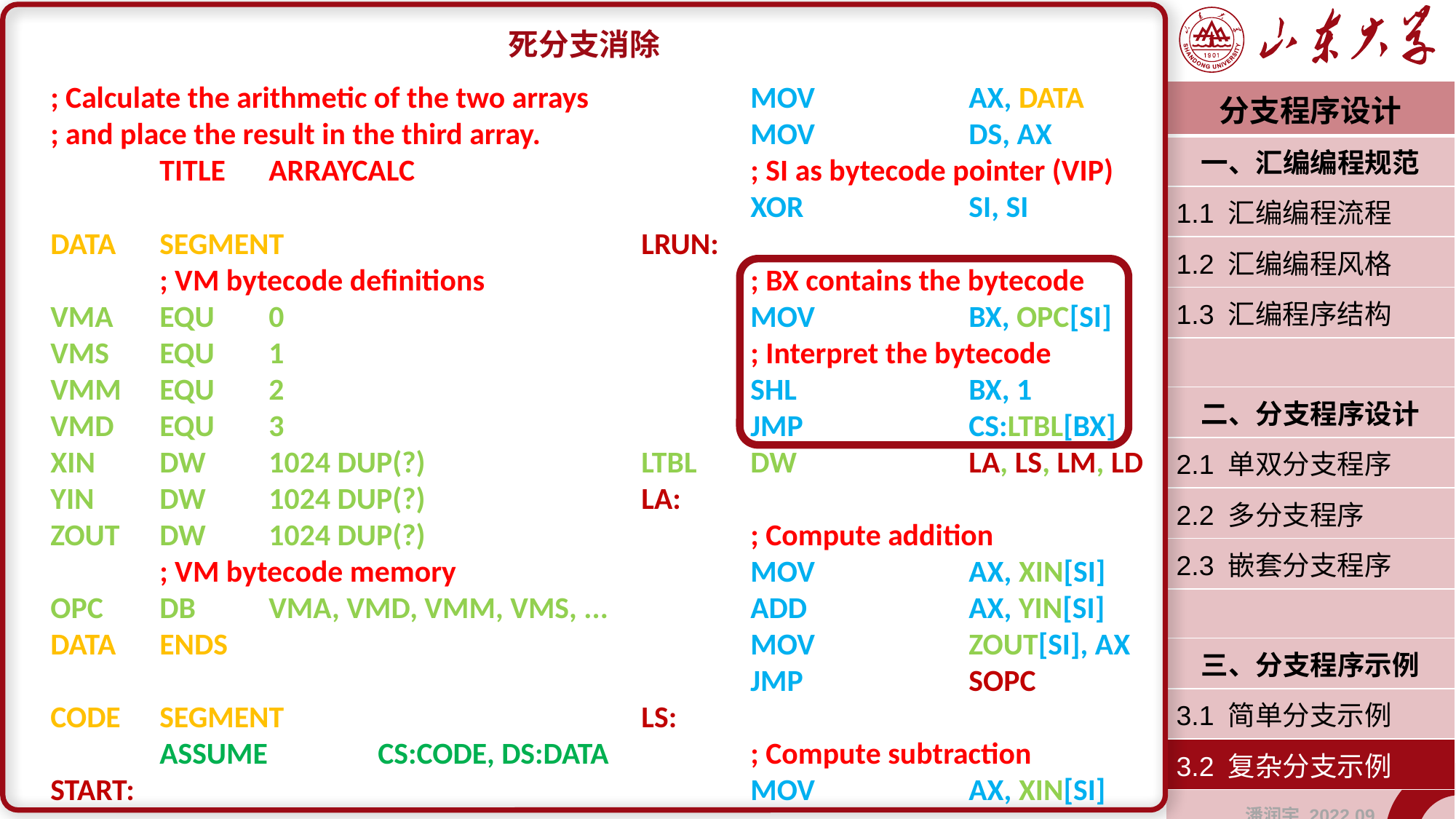

死分支消除
; Calculate the arithmetic of the two arrays
; and place the result in the third array.
	TITLE	ARRAYCALC

DATA	SEGMENT
	; VM bytecode definitions
VMA	EQU	0
VMS	EQU	1
VMM	EQU	2
VMD	EQU	3
XIN	DW	1024 DUP(?)
YIN	DW	1024 DUP(?)
ZOUT	DW	1024 DUP(?)
	; VM bytecode memory
OPC	DB	VMA, VMD, VMM, VMS, ...
DATA	ENDS

CODE	SEGMENT
	ASSUME		CS:CODE, DS:DATA
START:
	MOV		AX, DATA
	MOV		DS, AX
	; SI as bytecode pointer (VIP)
	XOR		SI, SI
LRUN:
	; BX contains the bytecode
	MOV		BX, OPC[SI]
	; Interpret the bytecode
	SHL		BX, 1
	JMP		CS:LTBL[BX]
LTBL	DW		LA, LS, LM, LD
LA:
	; Compute addition
	MOV		AX, XIN[SI]
	ADD		AX, YIN[SI]
	MOV		ZOUT[SI], AX
	JMP		SOPC
LS:
	; Compute subtraction
	MOV		AX, XIN[SI]
| 分支程序设计 |
| --- |
| 一、汇编编程规范 |
| 1.1 汇编编程流程 |
| 1.2 汇编编程风格 |
| 1.3 汇编程序结构 |
|  |
| 二、分支程序设计 |
| 2.1 单双分支程序 |
| 2.2 多分支程序 |
| 2.3 嵌套分支程序 |
|  |
| 三、分支程序示例 |
| 3.1 简单分支示例 |
| 3.2 复杂分支示例 |
| 潘润宇 2022.09 |